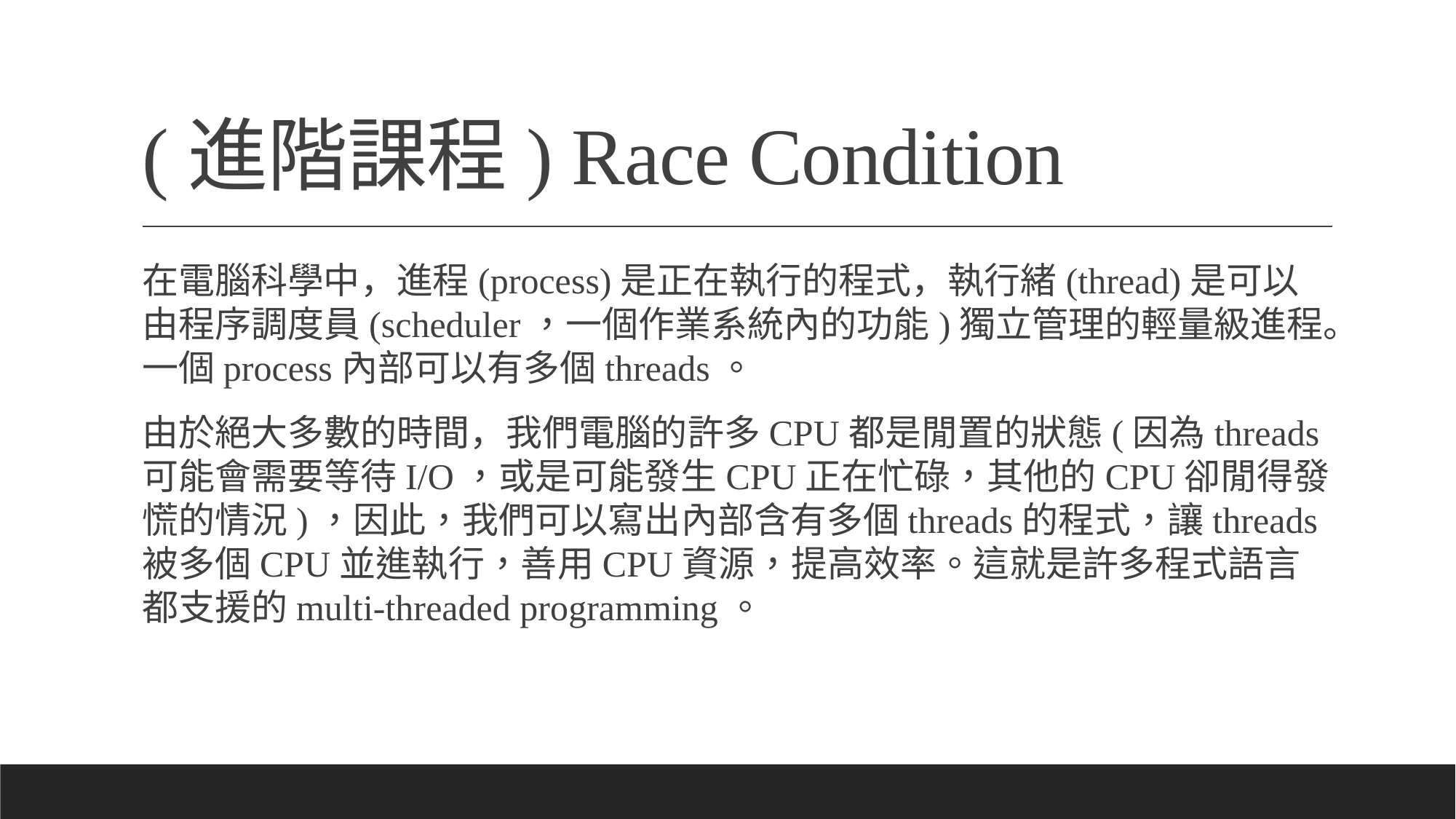

# (進階課程) Race Condition
在電腦科學中，進程(process)是正在執行的程式，執行緒(thread)是可以由程序調度員(scheduler，一個作業系統內的功能)獨立管理的輕量級進程。一個process內部可以有多個threads。
由於絕大多數的時間，我們電腦的許多CPU都是閒置的狀態(因為threads可能會需要等待I/O，或是可能發生CPU正在忙碌，其他的CPU卻閒得發慌的情況)，因此，我們可以寫出內部含有多個threads的程式，讓threads被多個CPU並進執行，善用CPU資源，提高效率。這就是許多程式語言都支援的multi-threaded programming。